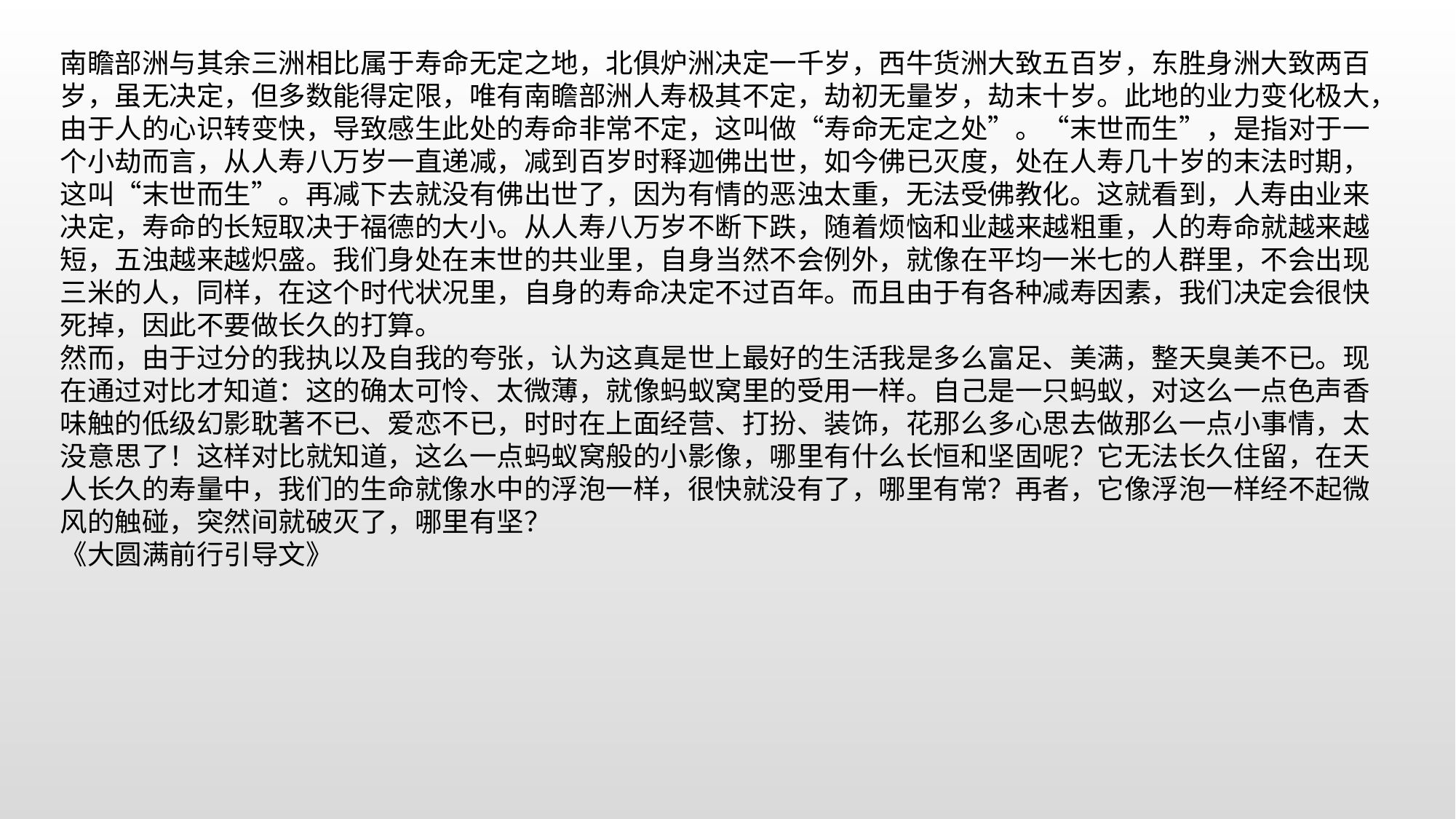

南瞻部洲与其余三洲相比属于寿命无定之地，北俱炉洲决定一千岁，西牛货洲大致五百岁，东胜身洲大致两百岁，虽无决定，但多数能得定限，唯有南瞻部洲人寿极其不定，劫初无量岁，劫末十岁。此地的业力变化极大，由于人的心识转变快，导致感生此处的寿命非常不定，这叫做“寿命无定之处”。“末世而生”，是指对于一个小劫而言，从人寿八万岁一直递减，减到百岁时释迦佛出世，如今佛已灭度，处在人寿几十岁的末法时期，这叫“末世而生”。再减下去就没有佛出世了，因为有情的恶浊太重，无法受佛教化。这就看到，人寿由业来决定，寿命的长短取决于福德的大小。从人寿八万岁不断下跌，随着烦恼和业越来越粗重，人的寿命就越来越短，五浊越来越炽盛。我们身处在末世的共业里，自身当然不会例外，就像在平均一米七的人群里，不会出现三米的人，同样，在这个时代状况里，自身的寿命决定不过百年。而且由于有各种减寿因素，我们决定会很快死掉，因此不要做长久的打算。
然而，由于过分的我执以及自我的夸张，认为这真是世上最好的生活我是多么富足、美满，整天臭美不已。现在通过对比才知道：这的确太可怜、太微薄，就像蚂蚁窝里的受用一样。自己是一只蚂蚁，对这么一点色声香味触的低级幻影耽著不已、爱恋不已，时时在上面经营、打扮、装饰，花那么多心思去做那么一点小事情，太没意思了！这样对比就知道，这么一点蚂蚁窝般的小影像，哪里有什么长恒和坚固呢？它无法长久住留，在天人长久的寿量中，我们的生命就像水中的浮泡一样，很快就没有了，哪里有常？再者，它像浮泡一样经不起微风的触碰，突然间就破灭了，哪里有坚？
《大圆满前行引导文》